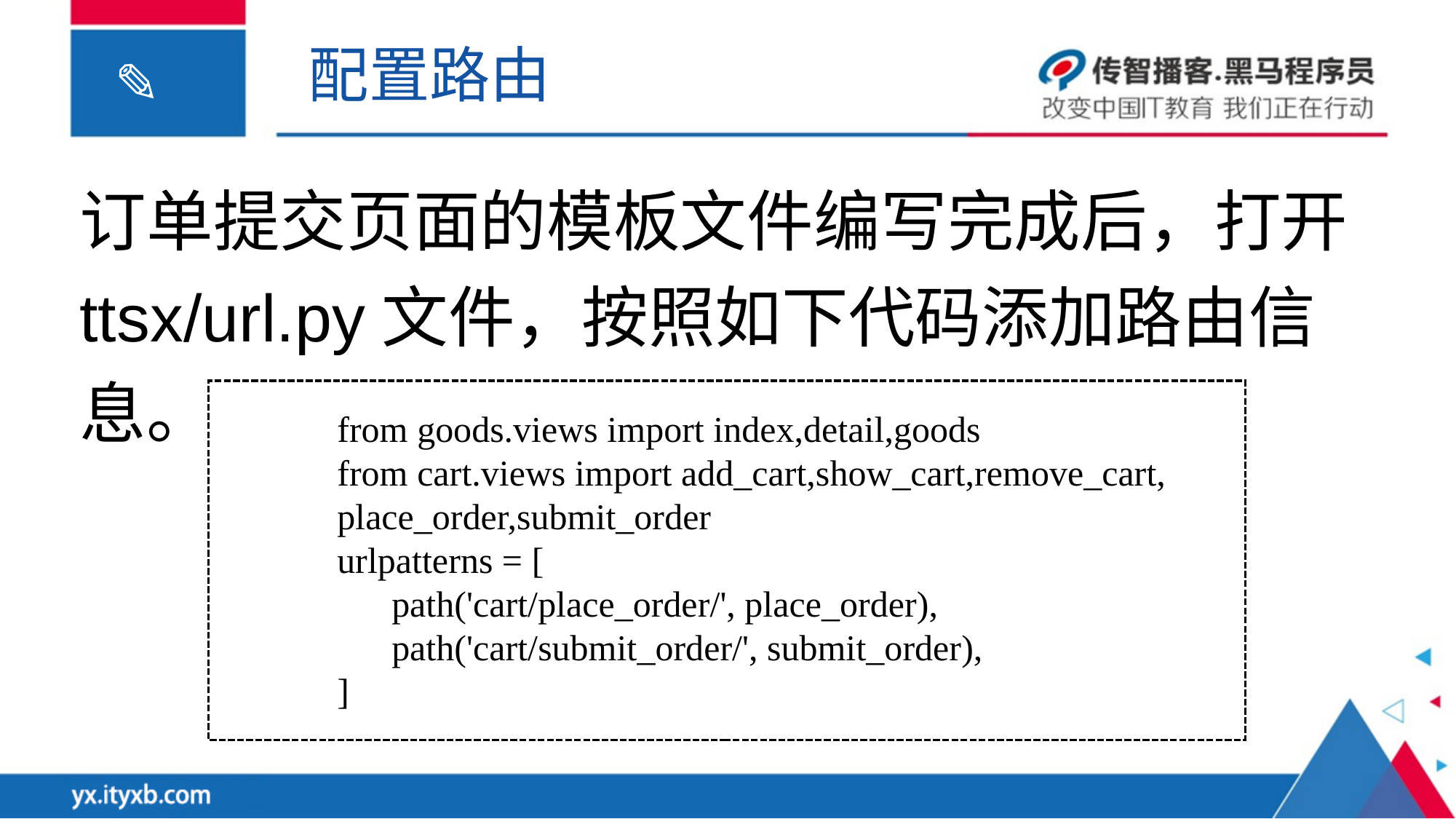

配置路由
订单提交页面的模板文件编写完成后，打开ttsx/url.py文件，按照如下代码添加路由信息。

from goods.views import index,detail,goods
from cart.views import add_cart,show_cart,remove_cart,
place_order,submit_order
urlpatterns = [
      path('cart/place_order/', place_order),
      path('cart/submit_order/', submit_order),
]